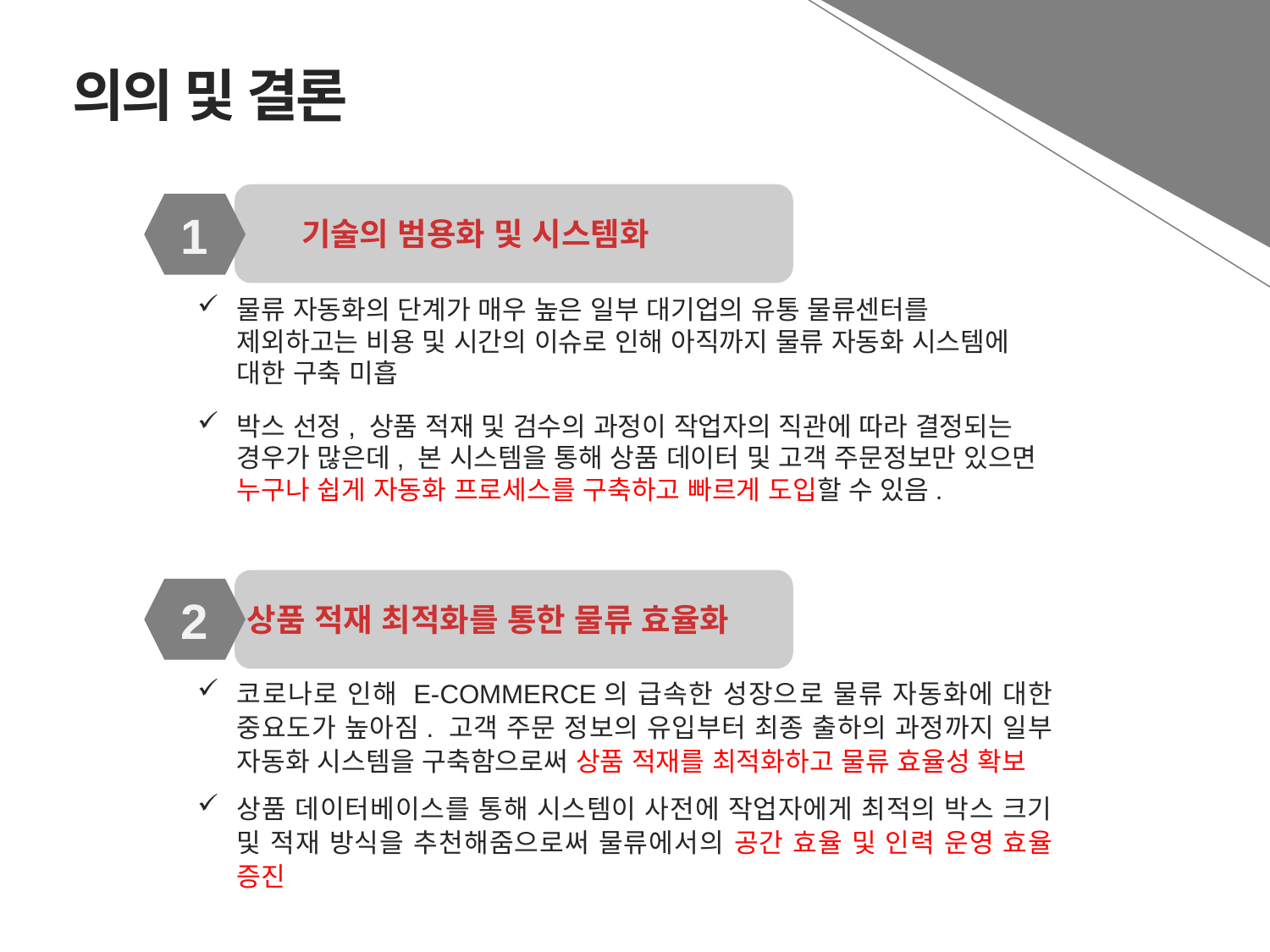

의의 및 결론

1
기술의 범용화 및 시스템화

물류 자동화의 단계가 매우 높은 일부 대기업의 유통 물류센터를 제외하고는 비용 및 시간의 이슈로 인해 아직까지 물류 자동화 시스템에 대한 구축 미흡

박스 선정, 상품 적재 및 검수의 과정이 작업자의 직관에 따라 결정되는 경우가 많은데, 본 시스템을 통해 상품 데이터 및 고객 주문정보만 있으면 누구나 쉽게 자동화 프로세스를 구축하고 빠르게 도입할 수 있음.

2
상품 적재 최적화를 통한 물류 효율화
코로나로 인해 E-COMMERCE의 급속한 성장으로 물류 자동화에 대한 중요도가 높아짐. 고객 주문 정보의 유입부터 최종 출하의 과정까지 일부 자동화 시스템을 구축함으로써 상품 적재를 최적화하고 물류 효율성 확보
상품 데이터베이스를 통해 시스템이 사전에 작업자에게 최적의 박스 크기 및 적재 방식을 추천해줌으로써 물류에서의 공간 효율 및 인력 운영 효율 증진